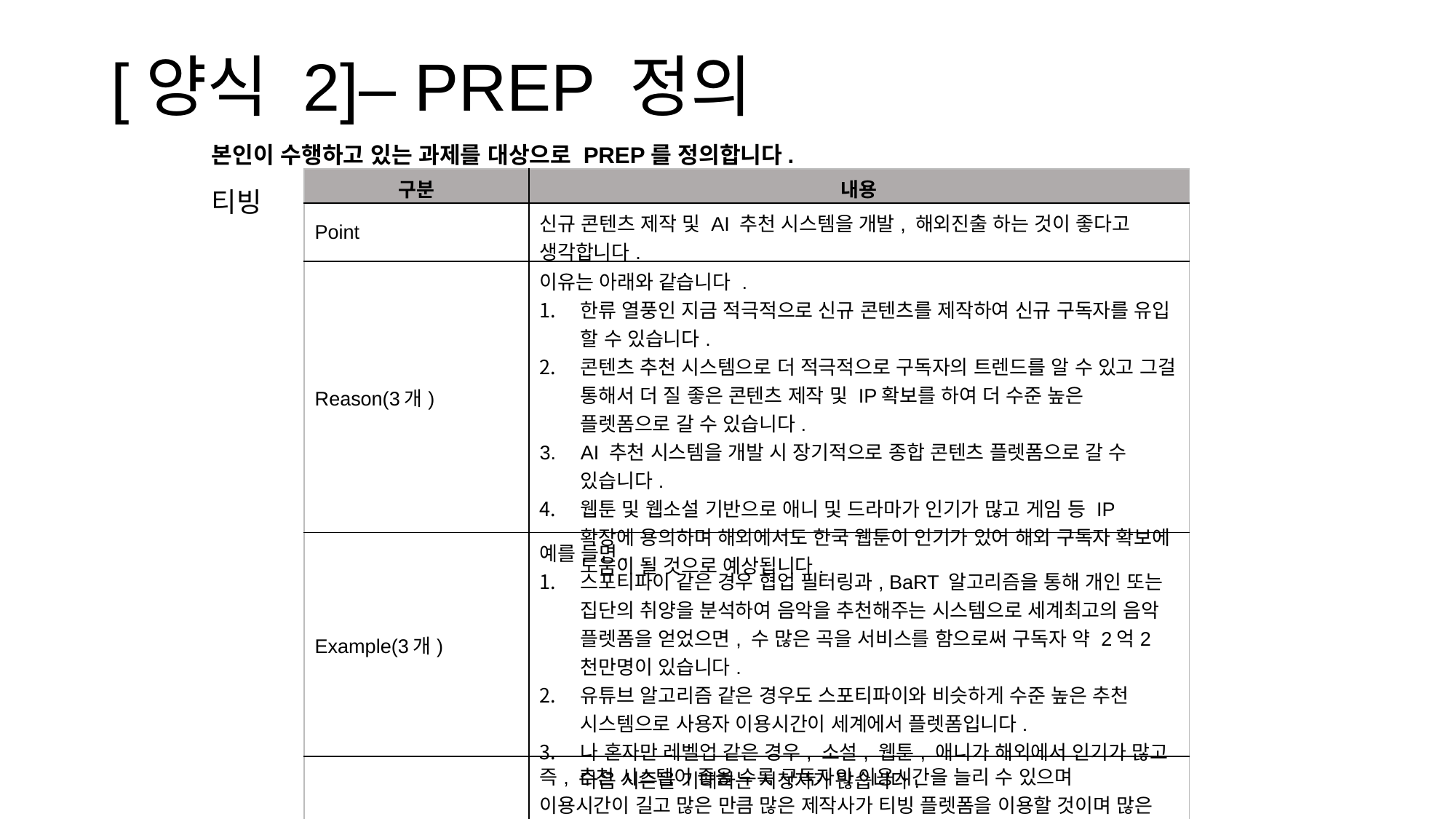

# [양식 2]– PREP 정의
본인이 수행하고 있는 과제를 대상으로 PREP를 정의합니다.
| 구분 | 내용 |
| --- | --- |
| Point | 신규 콘텐츠 제작 및 AI 추천 시스템을 개발, 해외진출 하는 것이 좋다고 생각합니다. |
| Reason(3개) | 이유는 아래와 같습니다 . 한류 열풍인 지금 적극적으로 신규 콘텐츠를 제작하여 신규 구독자를 유입 할 수 있습니다. 콘텐츠 추천 시스템으로 더 적극적으로 구독자의 트렌드를 알 수 있고 그걸 통해서 더 질 좋은 콘텐츠 제작 및 IP확보를 하여 더 수준 높은 플렛폼으로 갈 수 있습니다. AI 추천 시스템을 개발 시 장기적으로 종합 콘텐츠 플렛폼으로 갈 수 있습니다. 웹툰 및 웹소설 기반으로 애니 및 드라마가 인기가 많고 게임 등 IP 확장에 용의하며 해외에서도 한국 웹툰이 인기가 있어 해외 구독자 확보에 도움이 될 것으로 예상됩니다. |
| Example(3개) | 예를 들면, 스포티파이 같은 경우 협업 필터링과, BaRT 알고리즘을 통해 개인 또는 집단의 취양을 분석하여 음악을 추천해주는 시스템으로 세계최고의 음악 플렛폼을 얻었으면, 수 많은 곡을 서비스를 함으로써 구독자 약 2억2천만명이 있습니다. 유튜브 알고리즘 같은 경우도 스포티파이와 비슷하게 수준 높은 추천 시스템으로 사용자 이용시간이 세계에서 플렛폼입니다. 나 혼자만 레벨업 같은 경우, 소설, 웹툰, 애니가 해외에서 인기가 많고 다음 시즌을 기대하는 시청자가 많습니다. |
| Point | 즉, 추천 시스템이 좋을 수록 구독자의 이용시간을 늘리 수 있으며 이용시간이 길고 많은 만큼 많은 제작사가 티빙 플렛폼을 이용할 것이며 많은 콘텐츠가 만들어 지고 서비스 되는 만큼 더 좋은 추천 시스템이 될 것입니다. 또한, 이를 통해 더 쉬운 트렌드 파악을 하여 구독자의 니즈에 많는 콘텐츠 제작 및 IP를 확보에 확신을 가질 수 있고 향후상품화를 할 수 있을 거라고 예상합니다. |
티빙